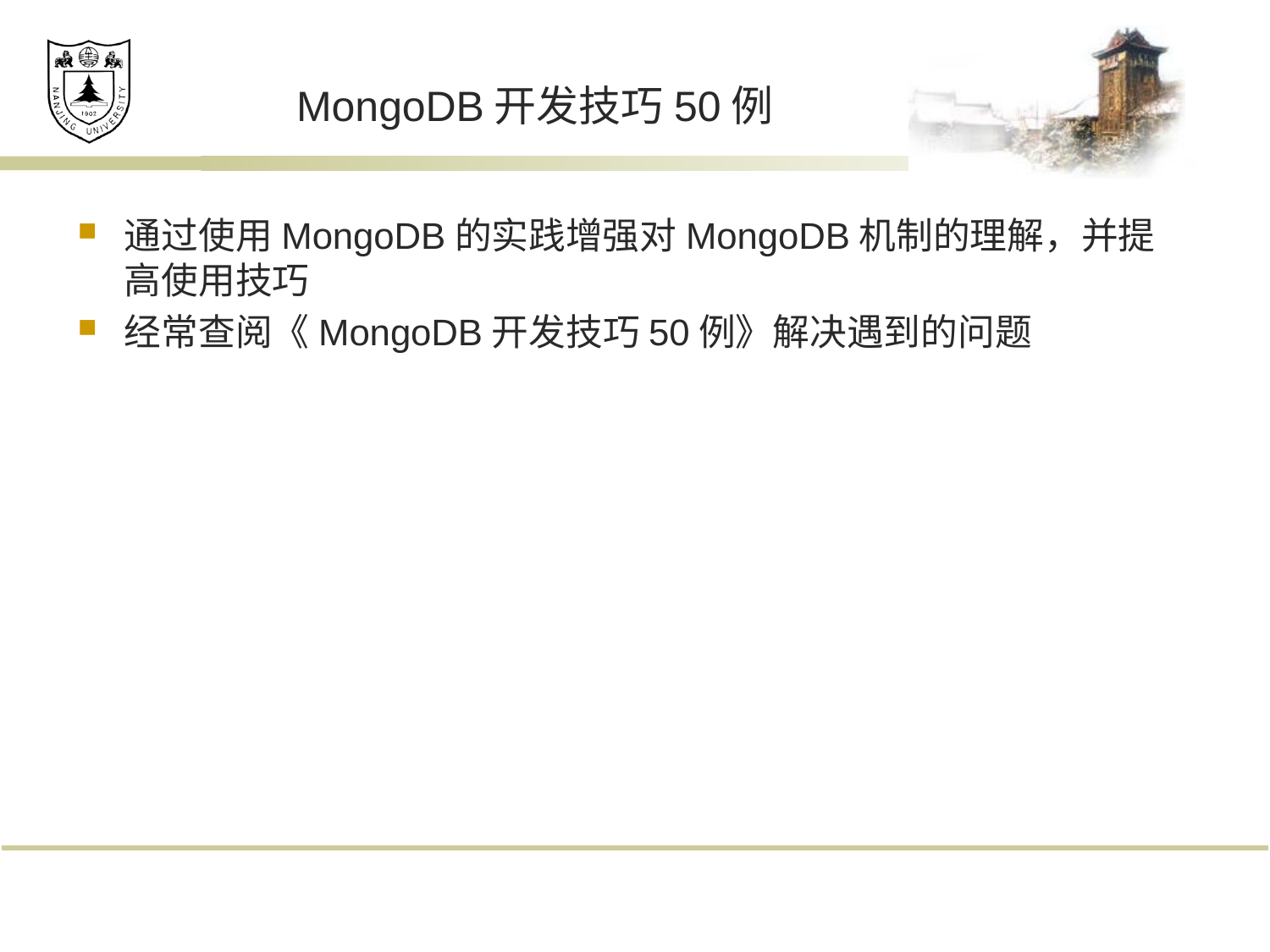

# MongoDB开发技巧50例
通过使用MongoDB的实践增强对MongoDB机制的理解，并提高使用技巧
经常查阅《MongoDB开发技巧50例》解决遇到的问题